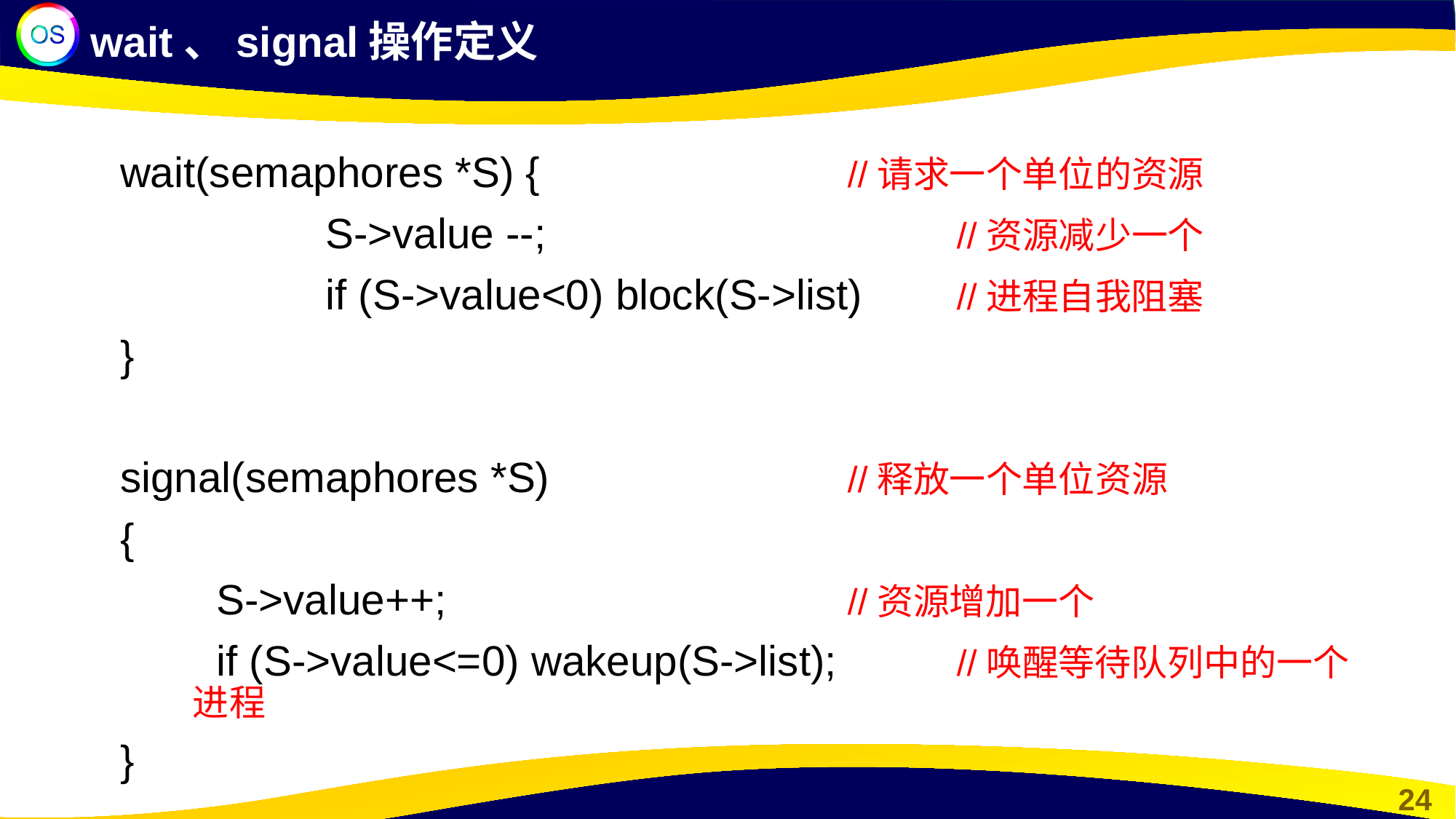

wait、signal操作定义
wait(semaphores *S) {   			//请求一个单位的资源
		  S->value --; 				//资源减少一个
		  if (S->value<0) block(S->list) 	//进程自我阻塞
}

signal(semaphores *S) 			//释放一个单位资源
{
	  S->value++; 				//资源增加一个
	  if (S->value<=0) wakeup(S->list); 	//唤醒等待队列中的一个进程
}